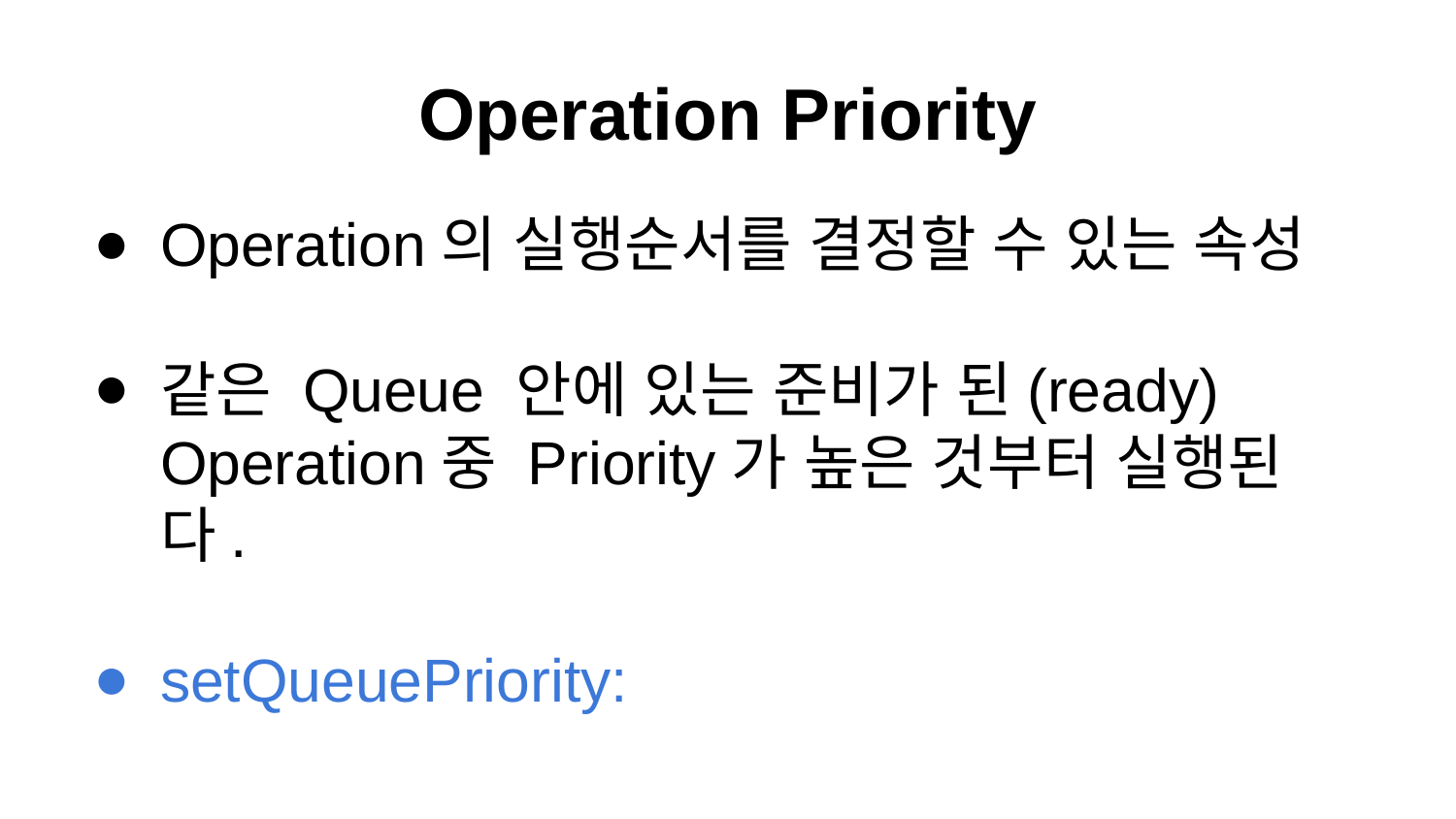

# Operation Priority
Operation의 실행순서를 결정할 수 있는 속성

같은 Queue 안에 있는 준비가 된(ready) Operation중 Priority가 높은 것부터 실행된다.

setQueuePriority: